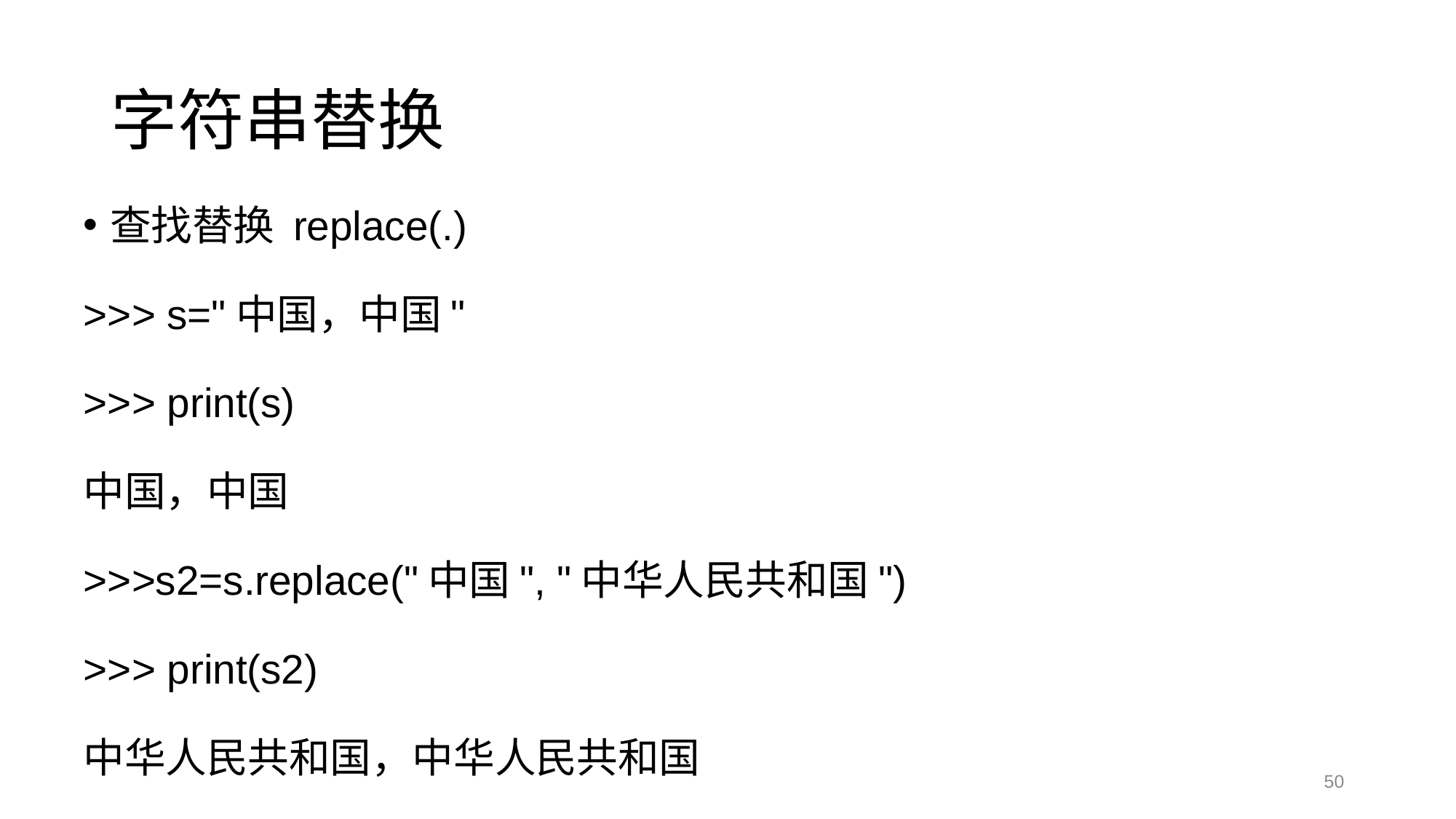

# 字符串替换
查找替换 replace(.)
>>> s="中国，中国"
>>> print(s)
中国，中国
>>>s2=s.replace("中国", "中华人民共和国")
>>> print(s2)
中华人民共和国，中华人民共和国
50